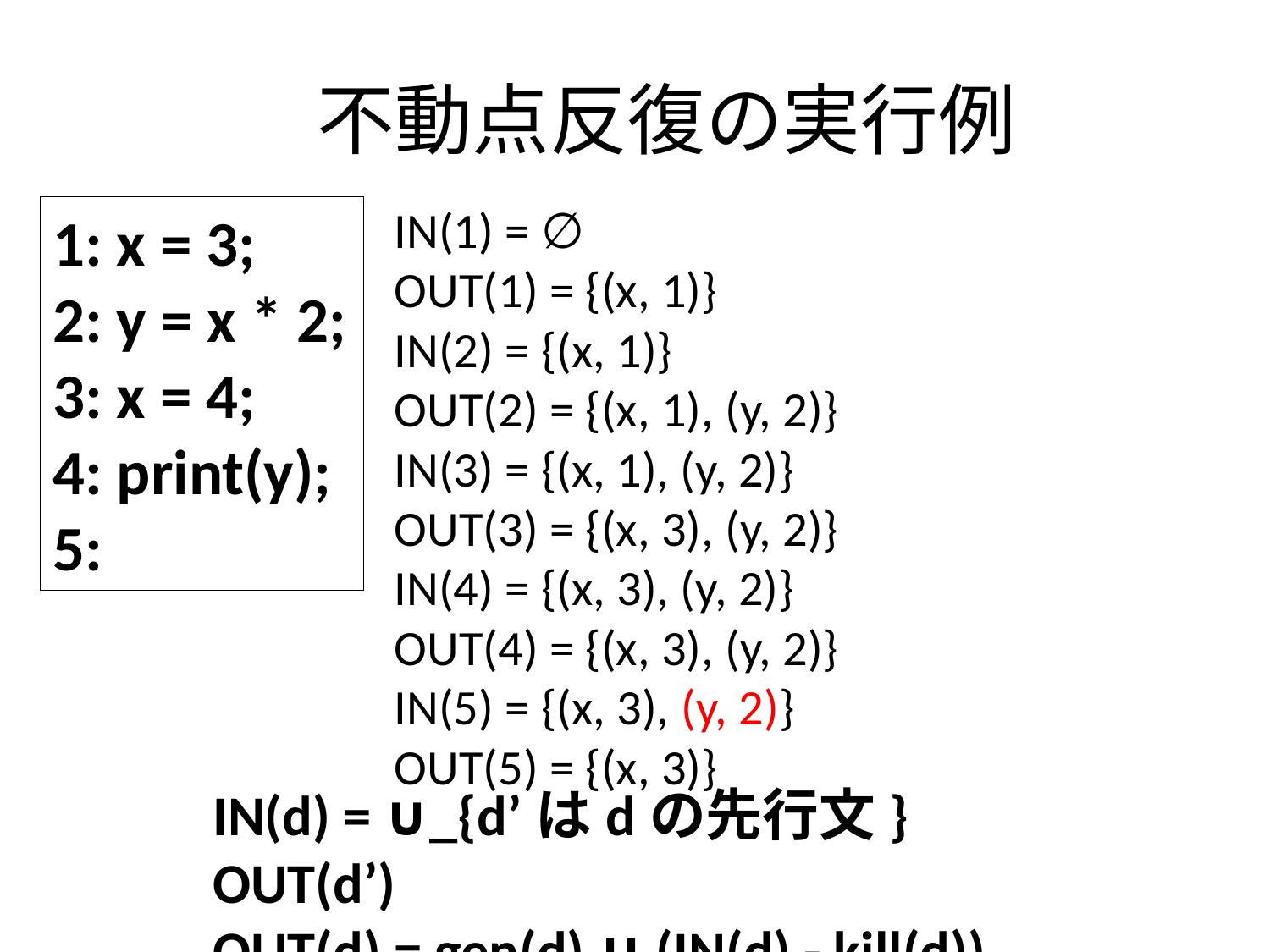

# 不動点反復の実行例
IN(1) = ∅
OUT(1) = {(x, 1)}
IN(2) = {(x, 1)}
OUT(2) = {(x, 1), (y, 2)}
IN(3) = {(x, 1), (y, 2)}
OUT(3) = {(x, 3), (y, 2)}
IN(4) = {(x, 3), (y, 2)}
OUT(4) = {(x, 3), (y, 2)}
IN(5) = {(x, 3), (y, 2)}
OUT(5) = {(x, 3)}
1: x = 3;
2: y = x * 2;
3: x = 4;
4: print(y);
5:
IN(d) = ∪_{d’はdの先行文} OUT(d’)
OUT(d) = gen(d) ∪ (IN(d) - kill(d))